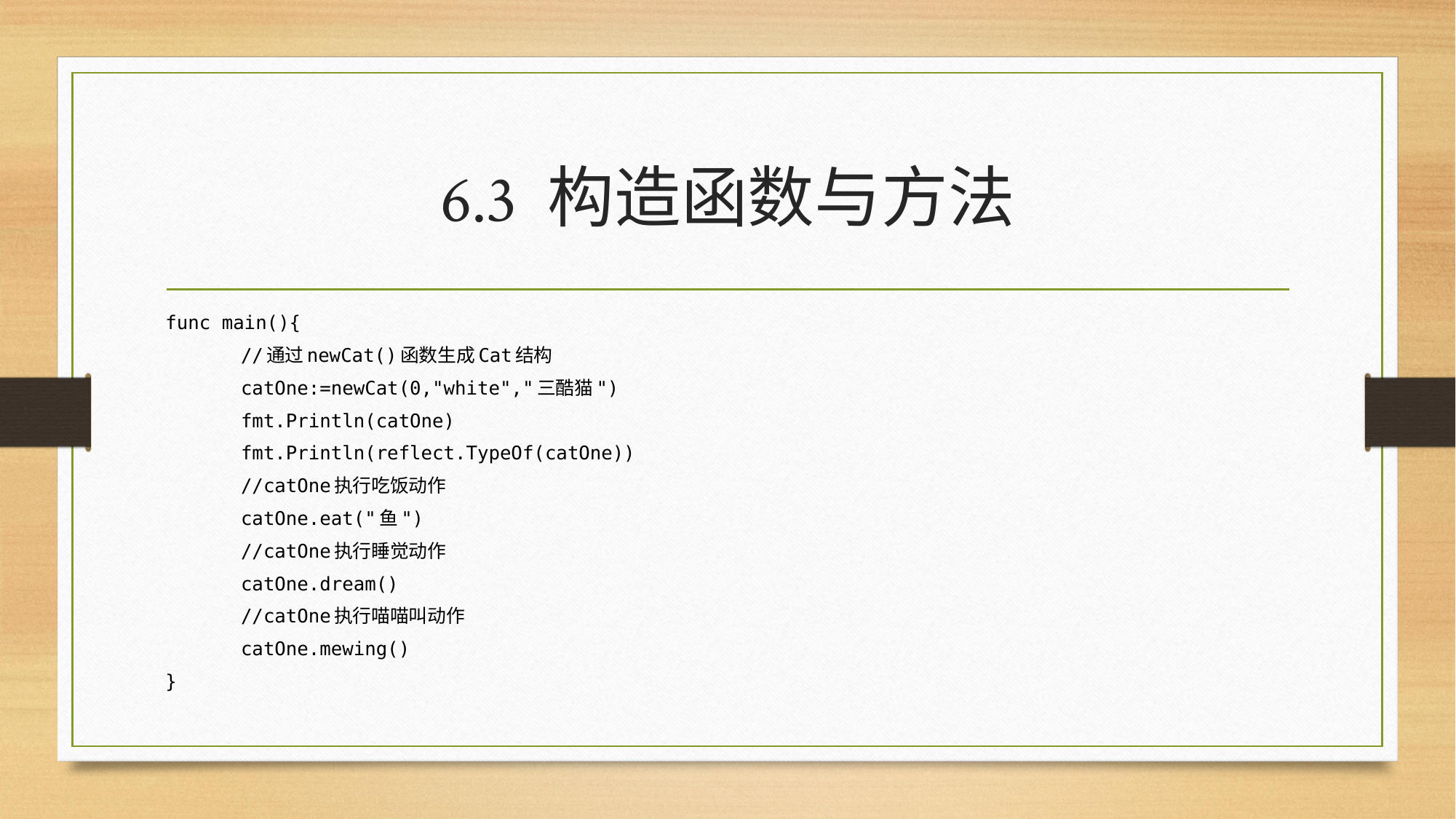

# 6.3 构造函数与方法
func main(){
	//通过newCat()函数生成Cat结构
	catOne:=newCat(0,"white","三酷猫")
	fmt.Println(catOne)
	fmt.Println(reflect.TypeOf(catOne))
	//catOne执行吃饭动作
	catOne.eat("鱼")
	//catOne执行睡觉动作
	catOne.dream()
	//catOne执行喵喵叫动作
	catOne.mewing()
}